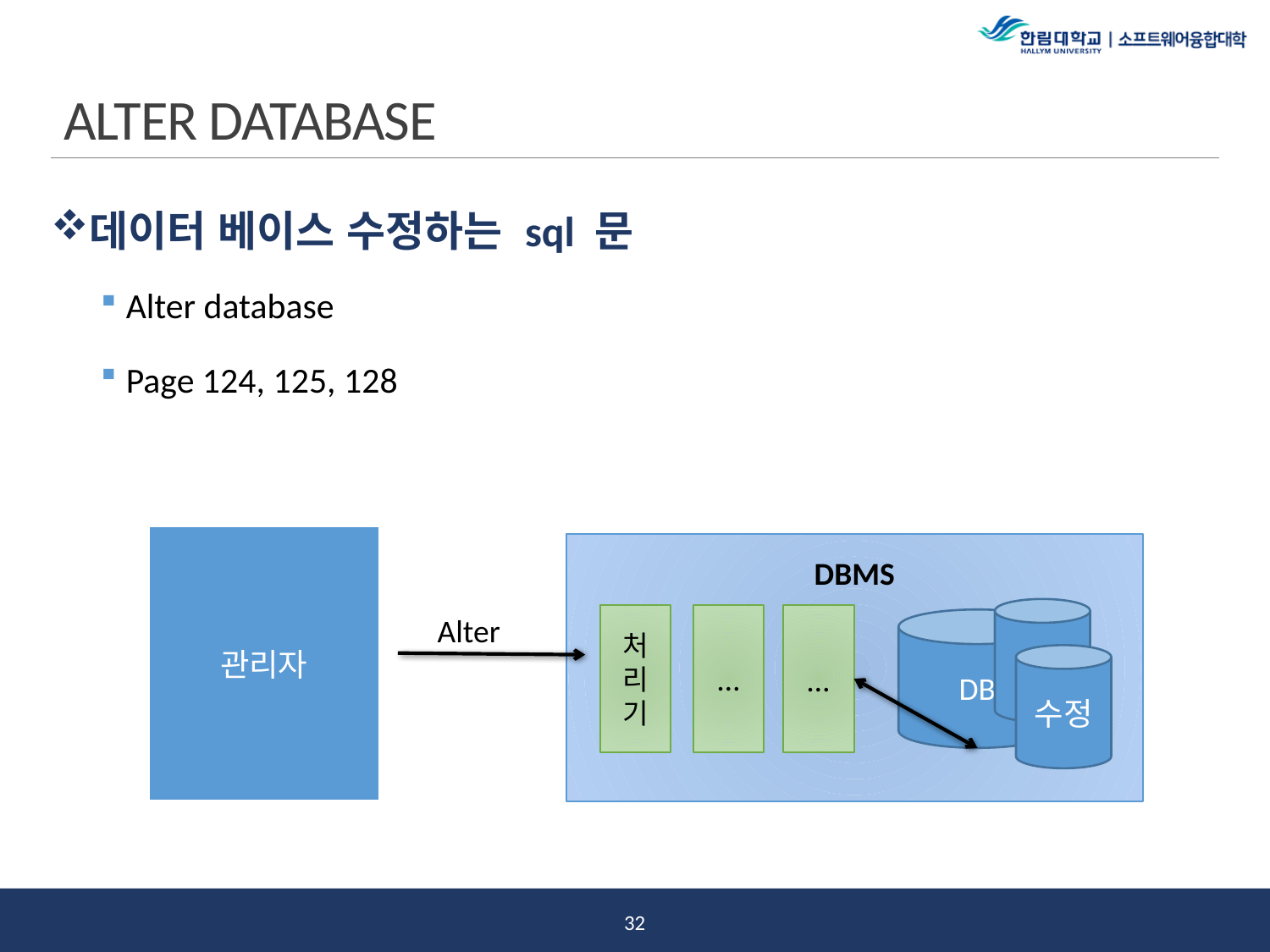

# ALTER DATABASE
데이터 베이스 수정하는 sql 문
Alter database
Page 124, 125, 128
관리자
DBMS

처리기
…
…
Alter
DB

수정
32